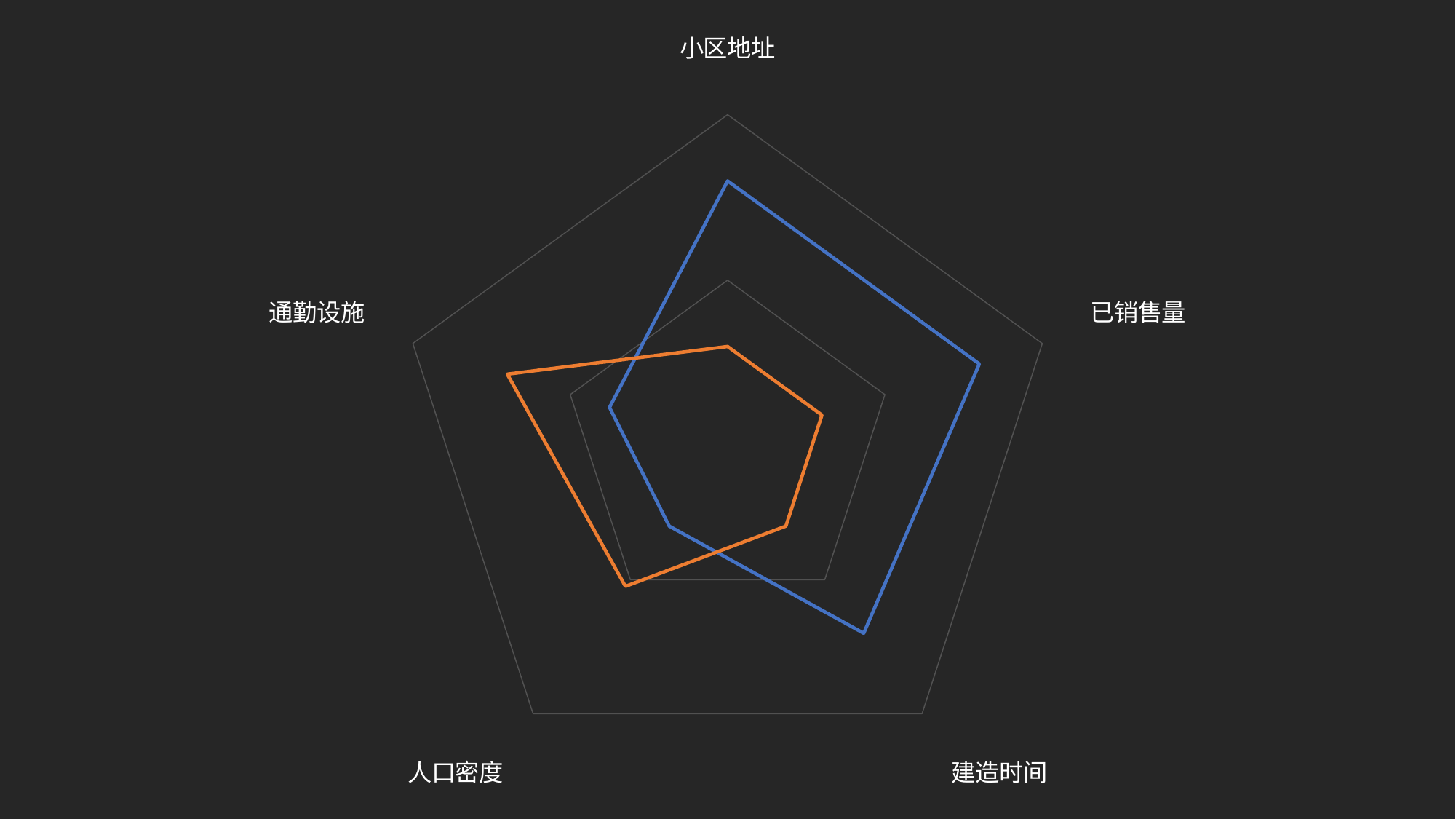

### Chart

| Category | 系列 1 | 系列 2 |
|---|---|---|
| 小区地址 | 32.0 | 12.0 |
| 已销售量 | 32.0 | 12.0 |
| 建造时间 | 28.0 | 12.0 |
| 人口密度 | 12.0 | 21.0 |
| 通勤设施 | 15.0 | 28.0 |